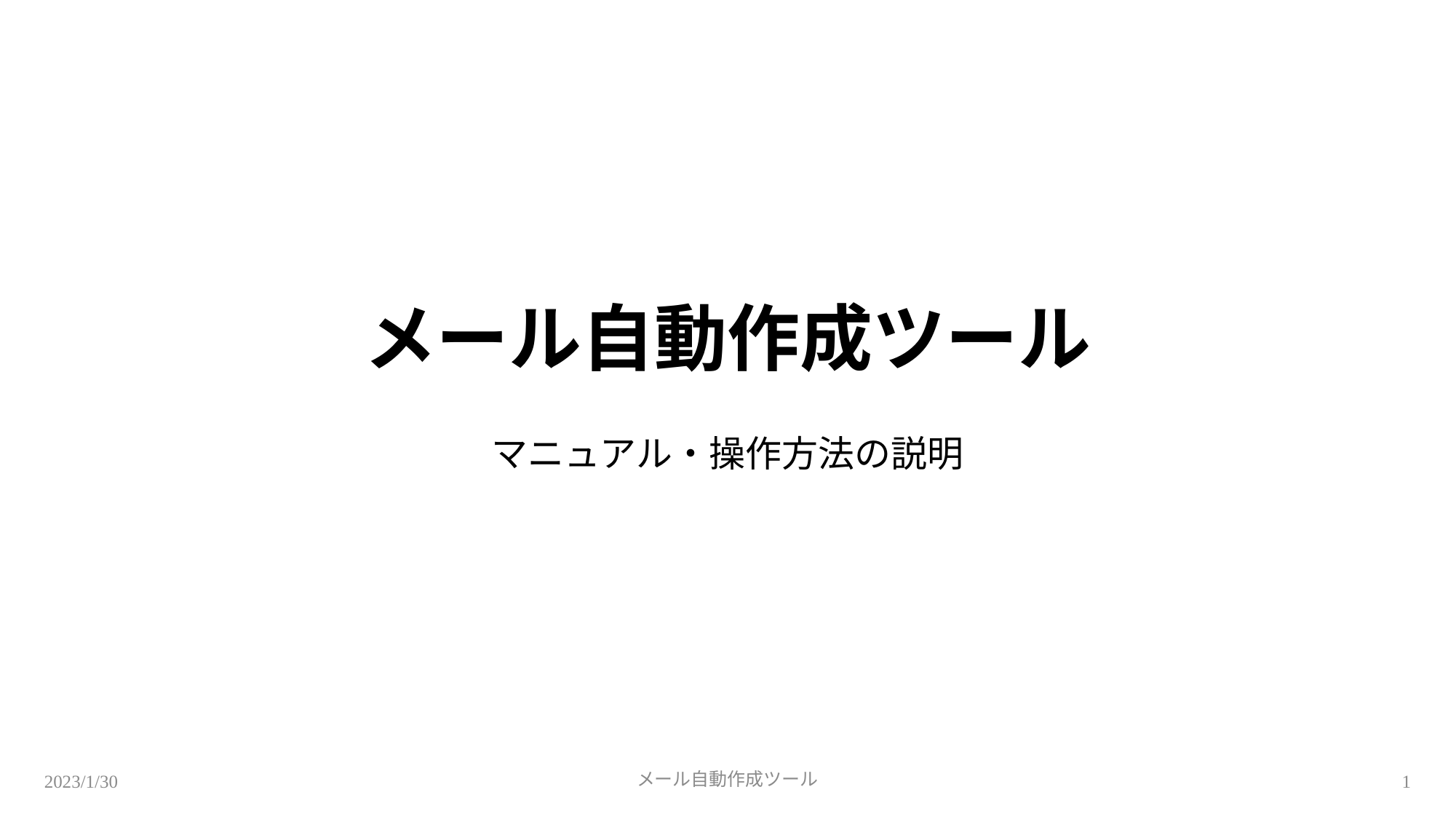

# メール自動作成ツール
マニュアル・操作方法の説明
2023/1/30
1
メール自動作成ツール